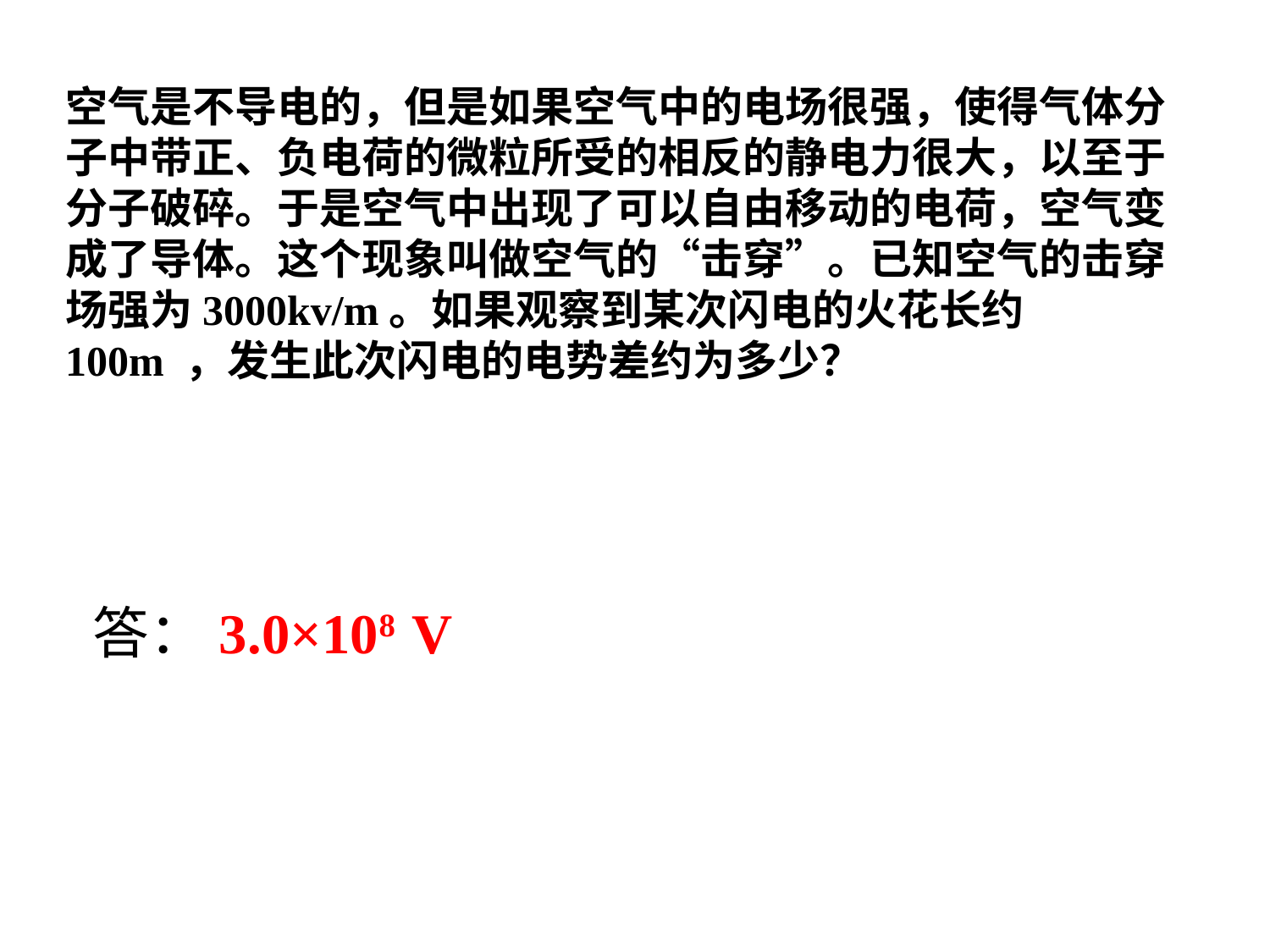

空气是不导电的，但是如果空气中的电场很强，使得气体分子中带正、负电荷的微粒所受的相反的静电力很大，以至于分子破碎。于是空气中出现了可以自由移动的电荷，空气变成了导体。这个现象叫做空气的“击穿”。已知空气的击穿场强为3000kv/m。如果观察到某次闪电的火花长约100m ，发生此次闪电的电势差约为多少？
答：3.0×108  V